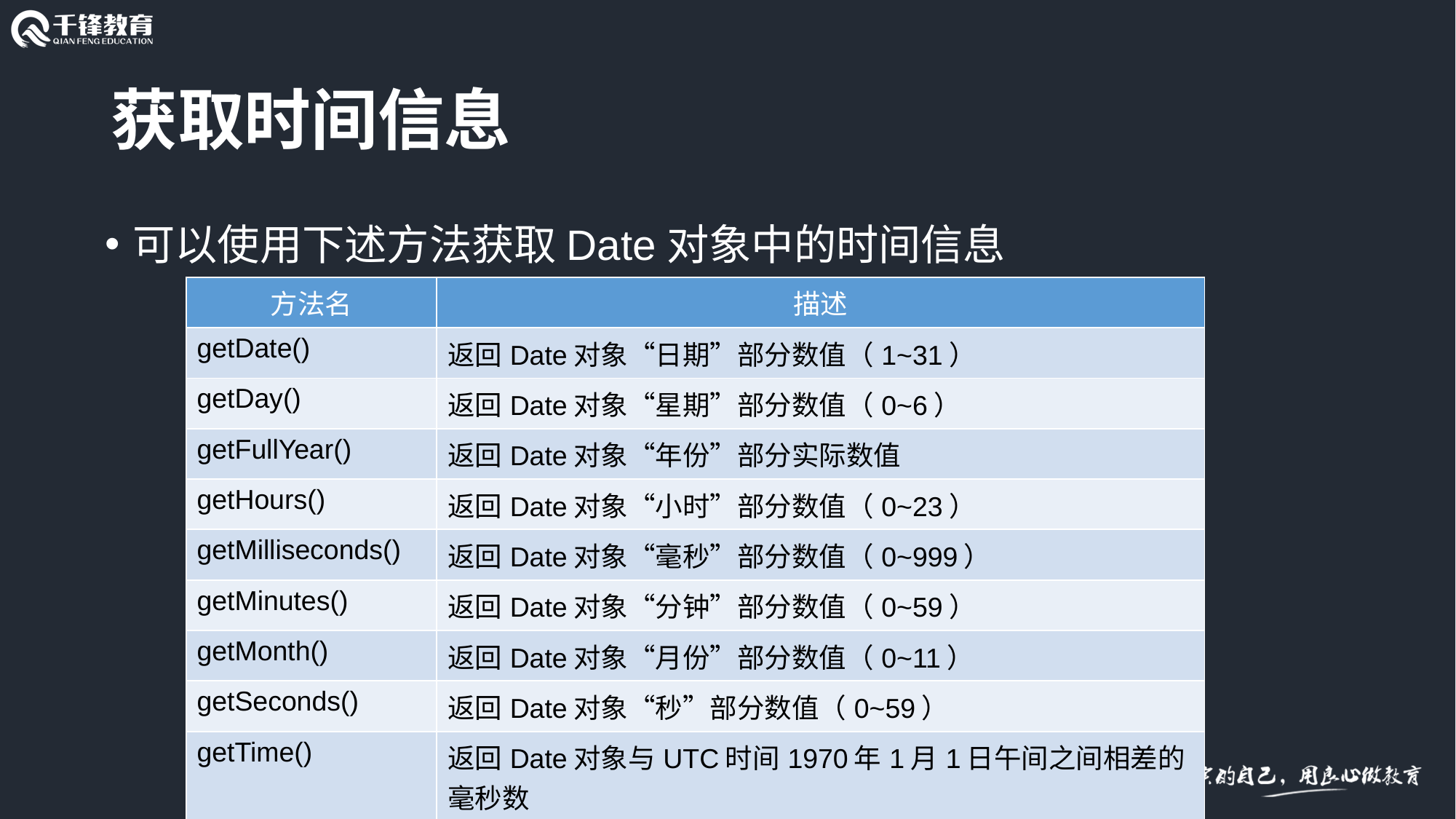

# 获取时间信息
可以使用下述方法获取Date对象中的时间信息
| 方法名 | 描述 |
| --- | --- |
| getDate() | 返回Date对象“日期”部分数值（1~31） |
| getDay() | 返回Date对象“星期”部分数值（0~6） |
| getFullYear() | 返回Date对象“年份”部分实际数值 |
| getHours() | 返回Date对象“小时”部分数值（0~23） |
| getMilliseconds() | 返回Date对象“毫秒”部分数值（0~999） |
| getMinutes() | 返回Date对象“分钟”部分数值（0~59） |
| getMonth() | 返回Date对象“月份”部分数值（0~11） |
| getSeconds() | 返回Date对象“秒”部分数值（0~59） |
| getTime() | 返回Date对象与UTC时间1970年1月1日午间之间相差的毫秒数 |
| getTimezoneOffset() | 返回本地时间与格林威治标准时间（GMT）的分钟差 |